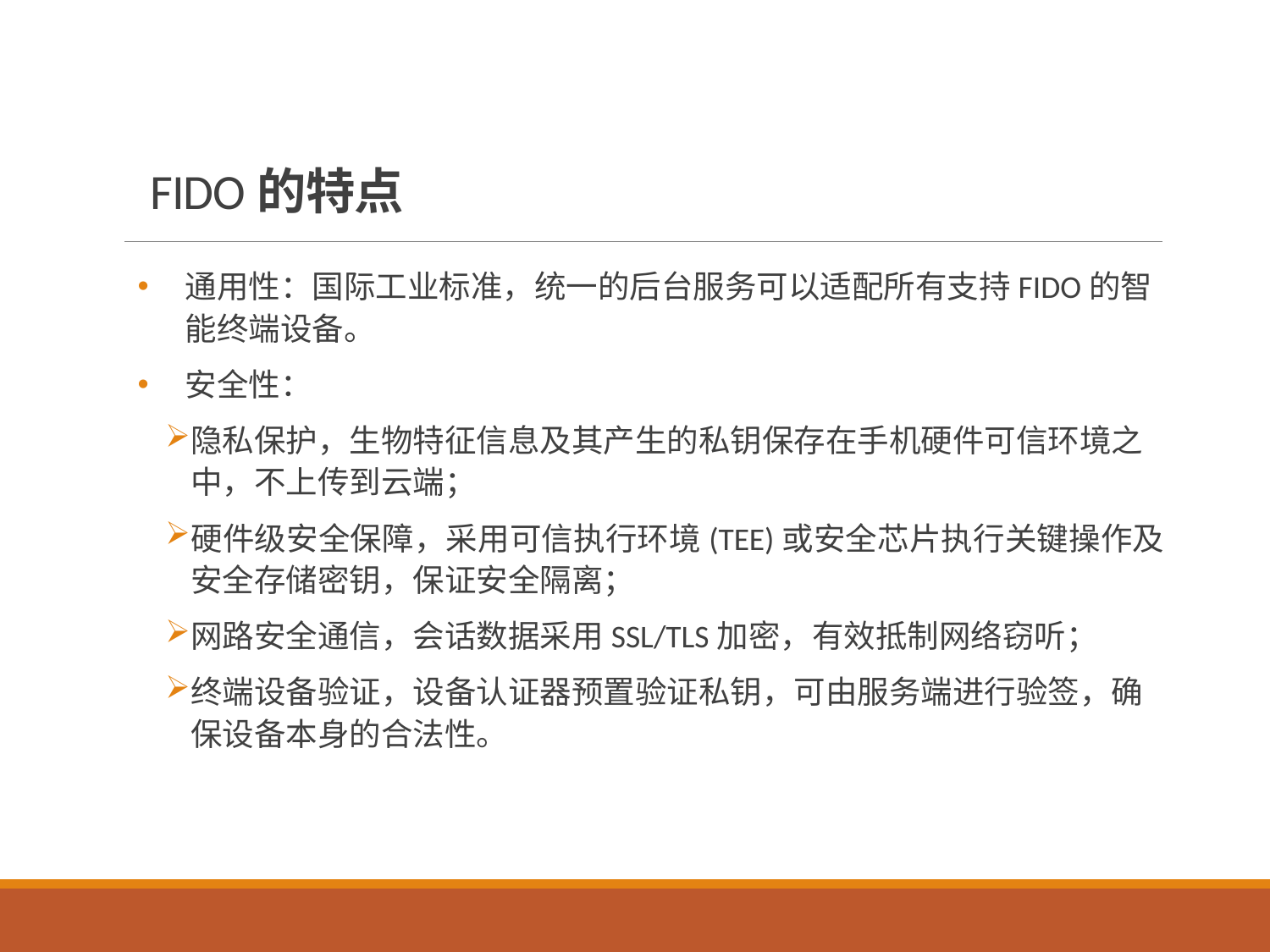

# FIDO的特点
通用性：国际工业标准，统一的后台服务可以适配所有支持FIDO的智能终端设备。
安全性：
隐私保护，生物特征信息及其产生的私钥保存在手机硬件可信环境之中，不上传到云端；
硬件级安全保障，采用可信执行环境(TEE)或安全芯片执行关键操作及安全存储密钥，保证安全隔离；
网路安全通信，会话数据采用SSL/TLS加密，有效抵制网络窃听；
终端设备验证，设备认证器预置验证私钥，可由服务端进行验签，确保设备本身的合法性。
72